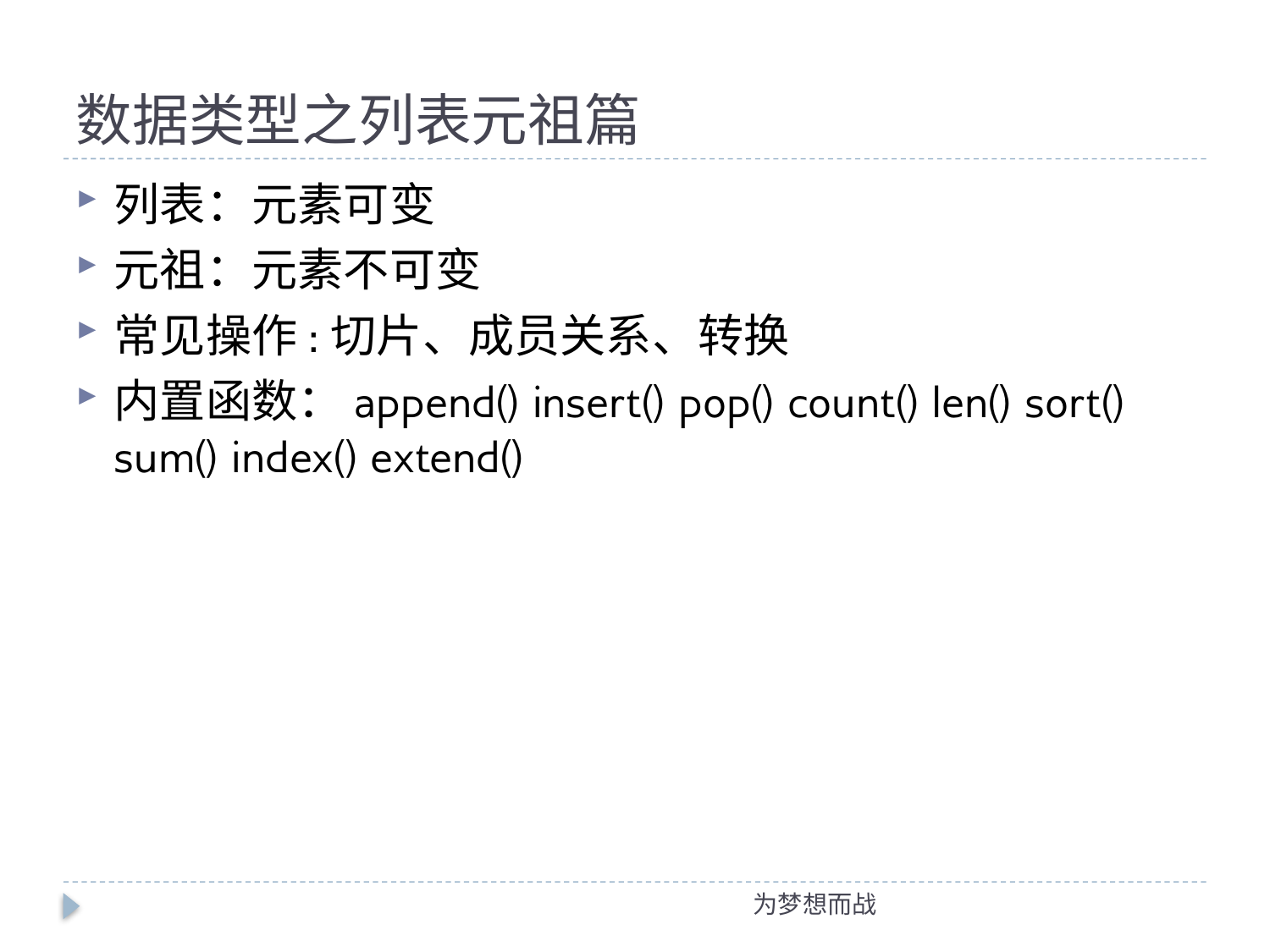

# 数据类型之列表元祖篇
列表：元素可变
元祖：元素不可变
常见操作:切片、成员关系、转换
内置函数：append() insert() pop() count() len() sort() sum() index() extend()
为梦想而战